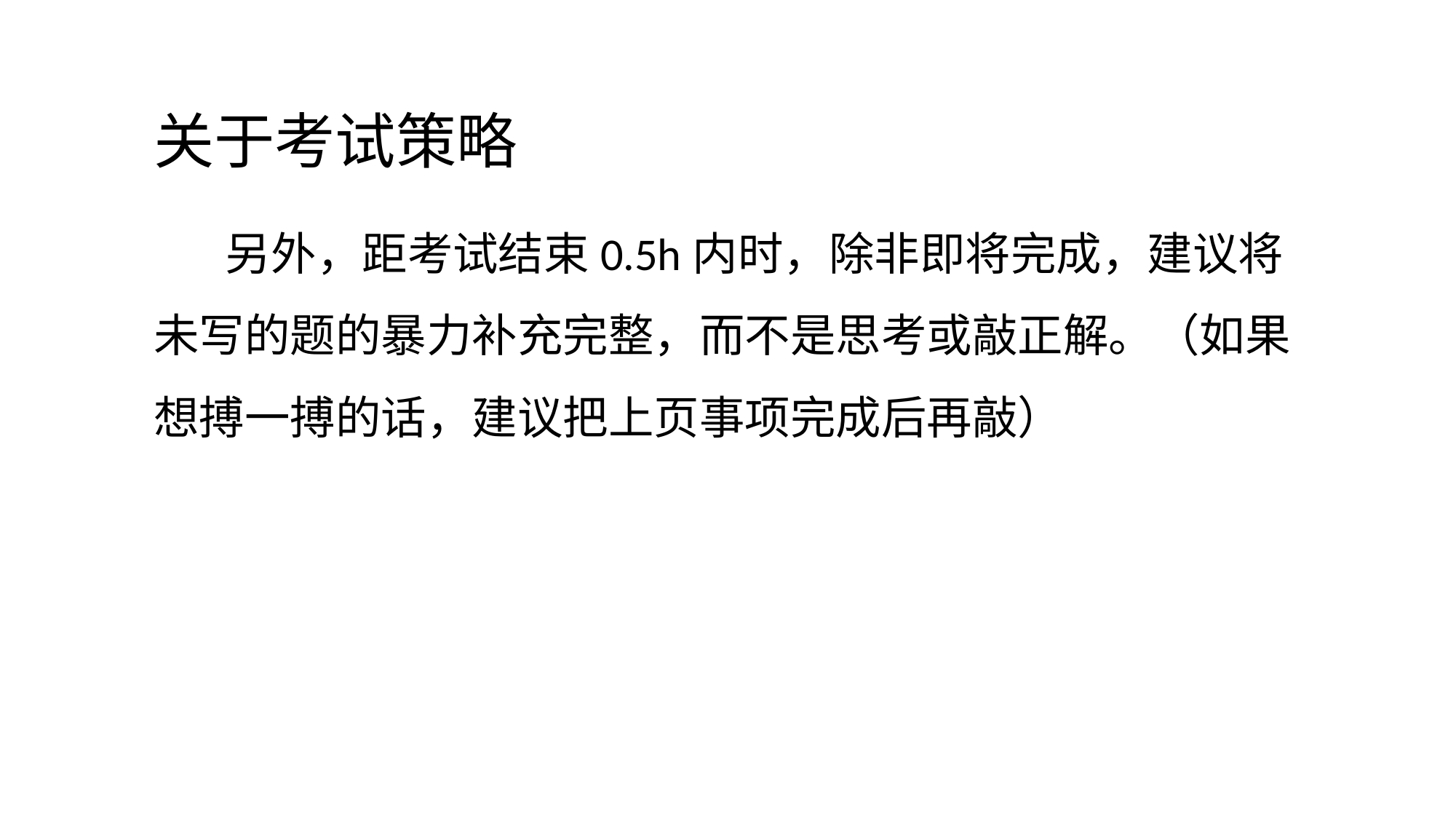

关于考试策略
另外，距考试结束0.5h内时，除非即将完成，建议将未写的题的暴力补充完整，而不是思考或敲正解。（如果想搏一搏的话，建议把上页事项完成后再敲）